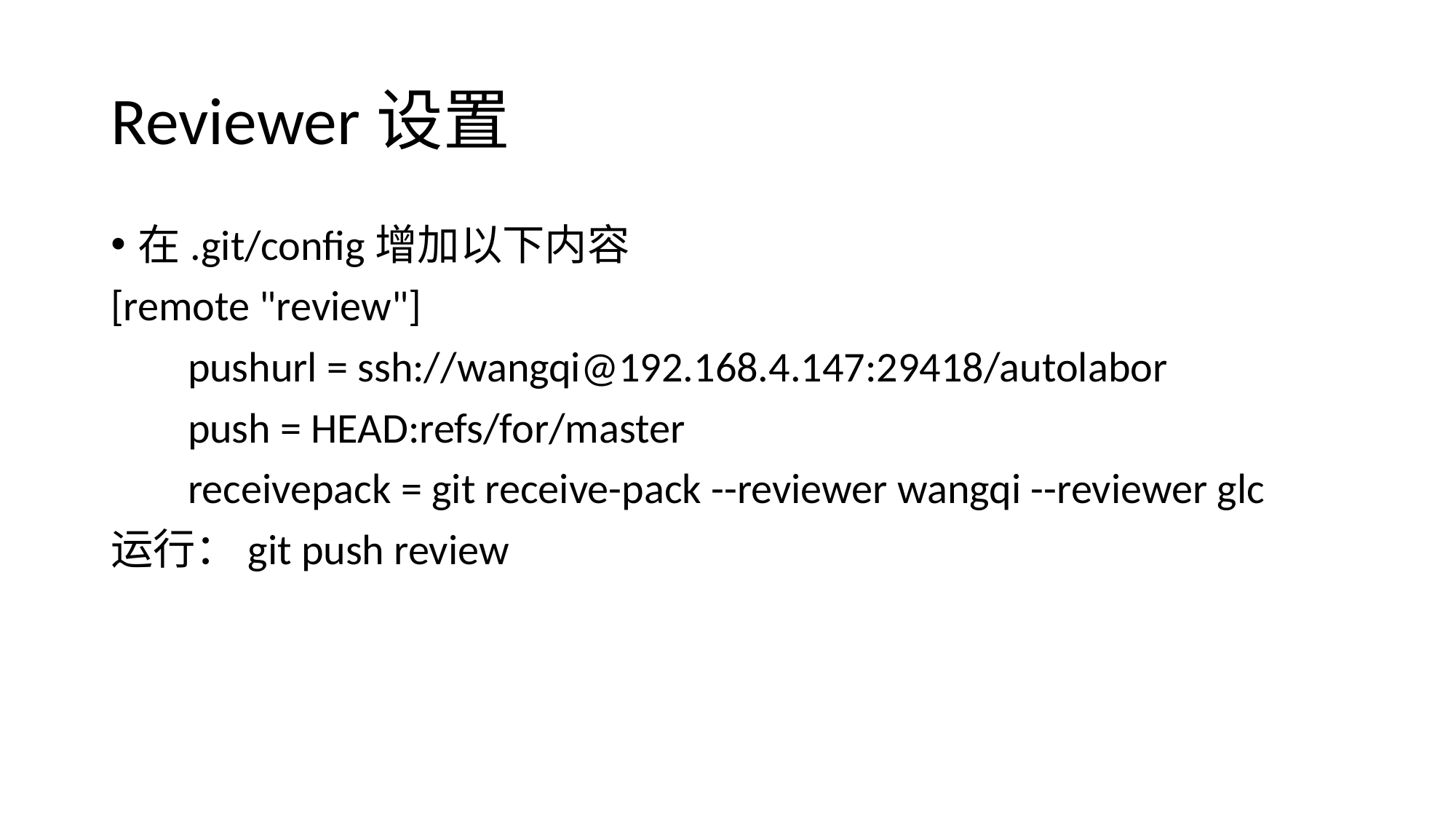

Reviewer设置
在.git/config增加以下内容
[remote "review"]
        pushurl = ssh://wangqi@192.168.4.147:29418/autolabor
        push = HEAD:refs/for/master
        receivepack = git receive-pack --reviewer wangqi --reviewer glc
运行：git push review